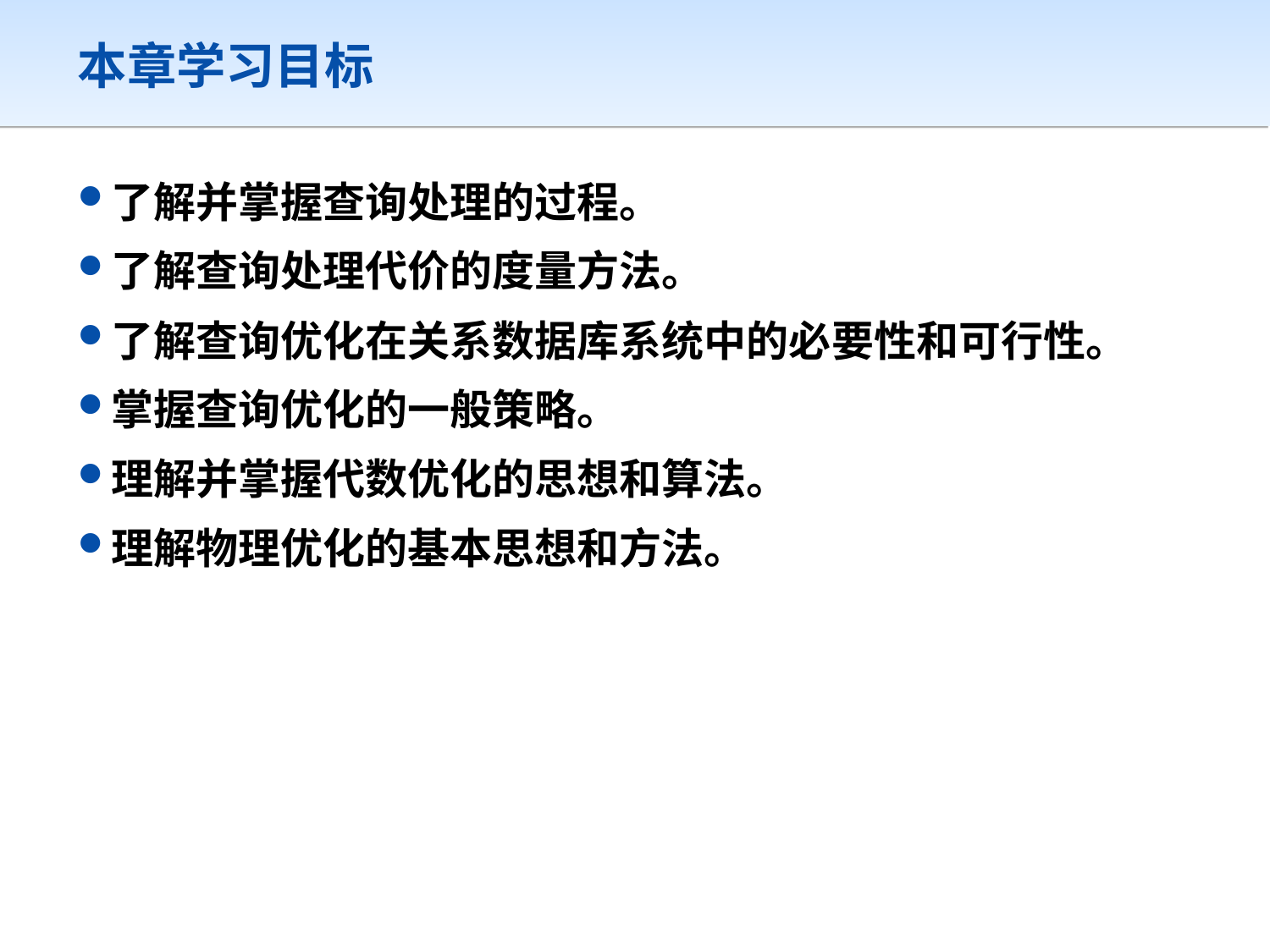

# 本章学习目标
了解并掌握查询处理的过程。
了解查询处理代价的度量方法。
了解查询优化在关系数据库系统中的必要性和可行性。
掌握查询优化的一般策略。
理解并掌握代数优化的思想和算法。
理解物理优化的基本思想和方法。